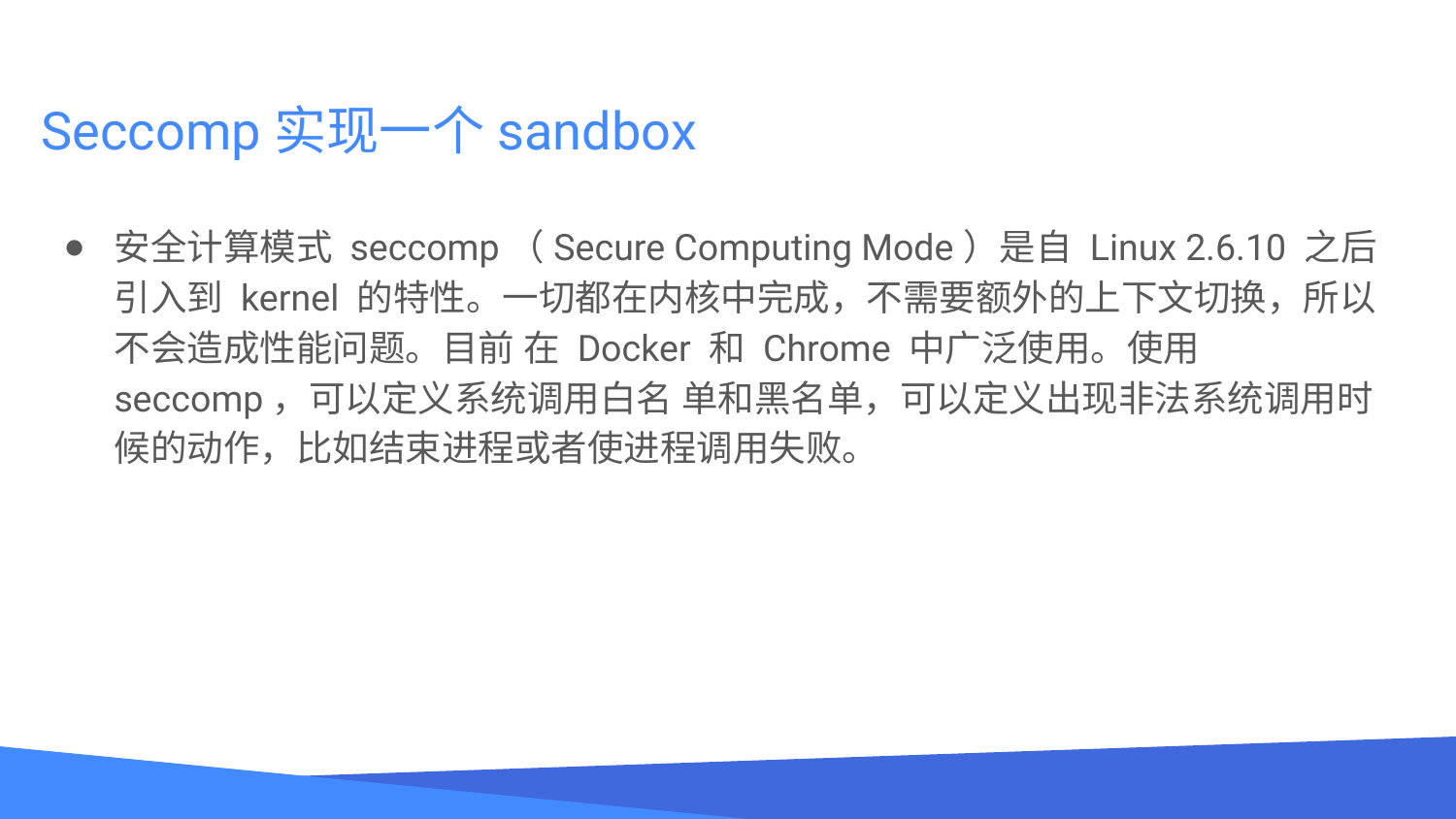

# Seccomp实现一个sandbox
安全计算模式 seccomp（Secure Computing Mode）是自 Linux 2.6.10 之后引入到 kernel 的特性。一切都在内核中完成，不需要额外的上下文切换，所以不会造成性能问题。目前 在 Docker 和 Chrome 中广泛使用。使用 seccomp，可以定义系统调用白名 单和黑名单，可以定义出现非法系统调用时候的动作，比如结束进程或者使进程调用失败。